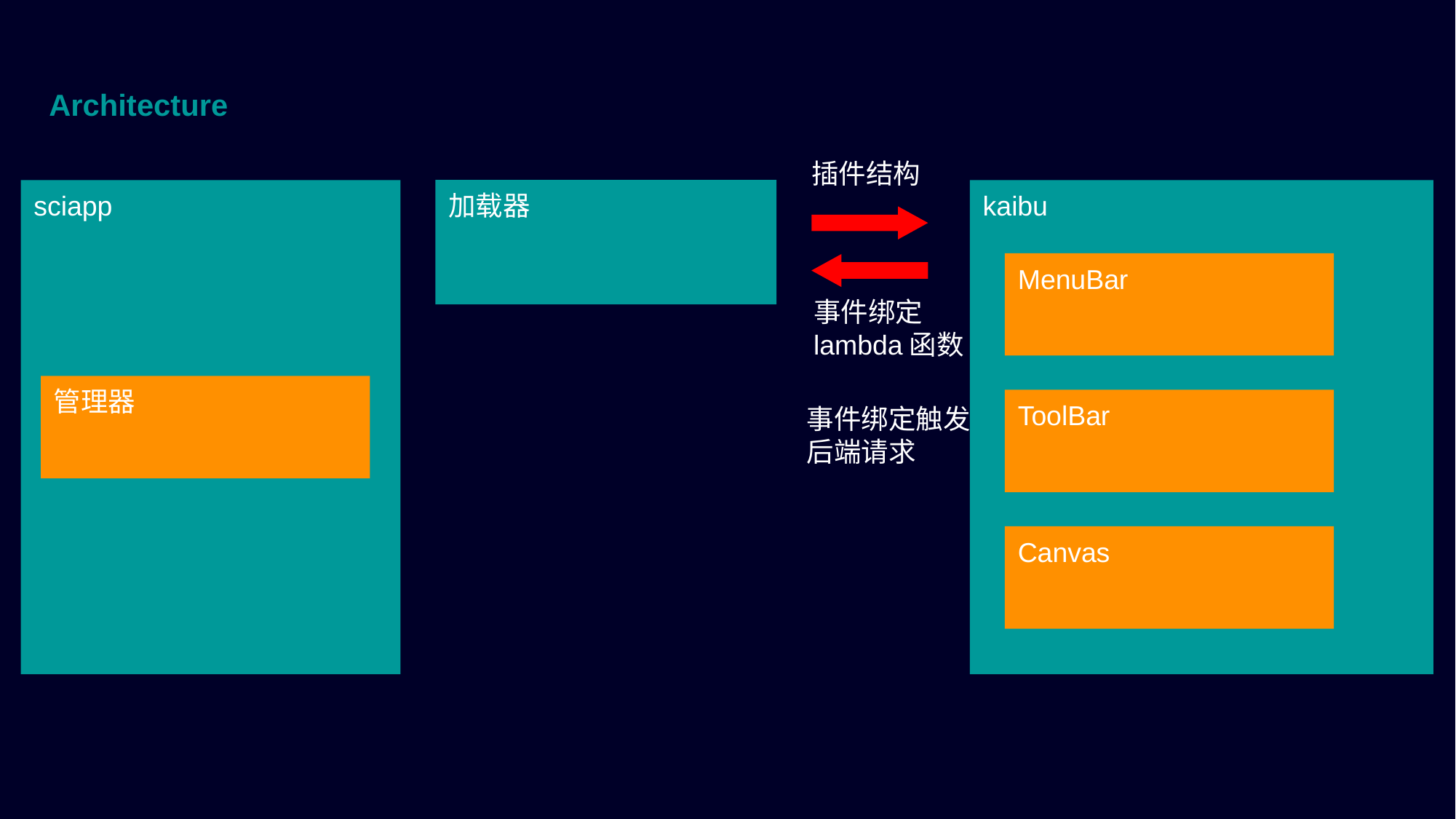

Architecture
插件结构
加载器
sciapp
kaibu

MenuBar

事件绑定lambda函数
管理器
ToolBar
事件绑定触发后端请求
Canvas